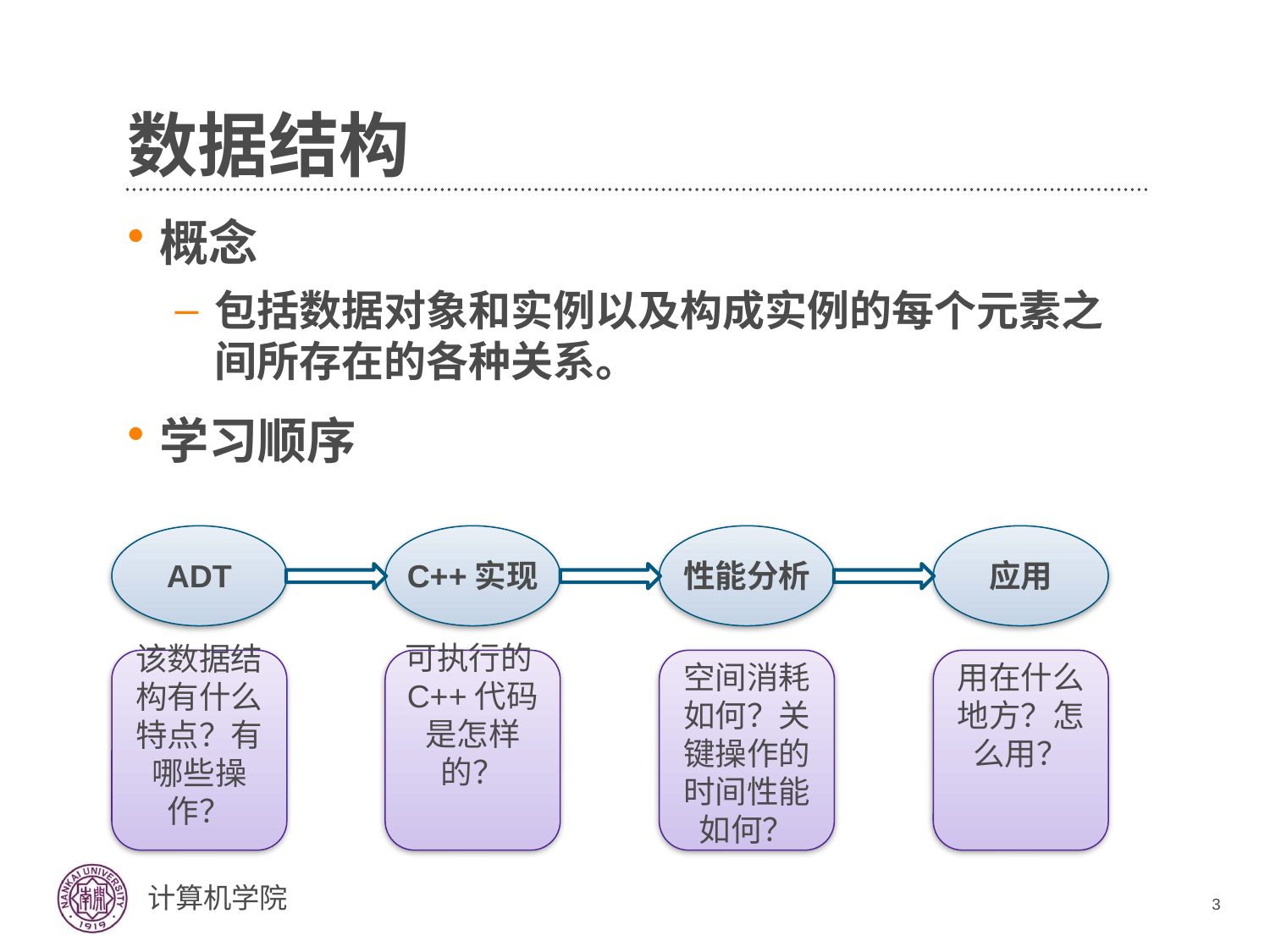

# 数据结构
概念
包括数据对象和实例以及构成实例的每个元素之间所存在的各种关系。
学习顺序

ADT
C++实现
性能分析
应用

该数据结构有什么特点？有哪些操作？

可执行的C++代码是怎样的？

空间消耗如何？关键操作的时间性能如何？

用在什么地方？怎么用？
3